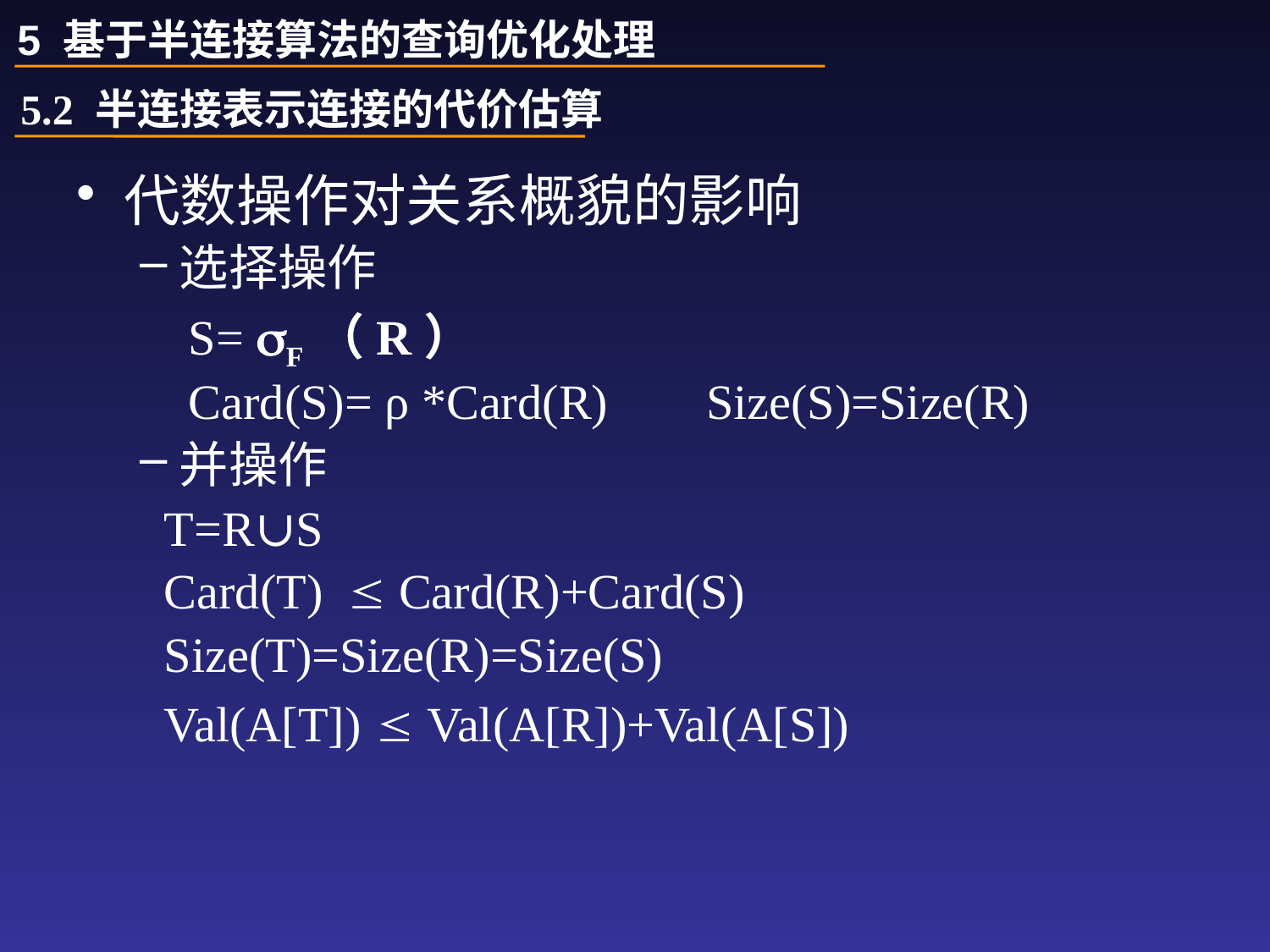

5 基于半连接算法的查询优化处理

5.2 半连接表示连接的代价估算

代数操作对关系概貌的影响
选择操作
    S= σF（R）
    Card(S)= ρ *Card(R)        Size(S)=Size(R)
并操作
  T=R∪S
  Card(T)  ≤ Card(R)+Card(S)
  Size(T)=Size(R)=Size(S)
  Val(A[T])  ≤ Val(A[R])+Val(A[S])